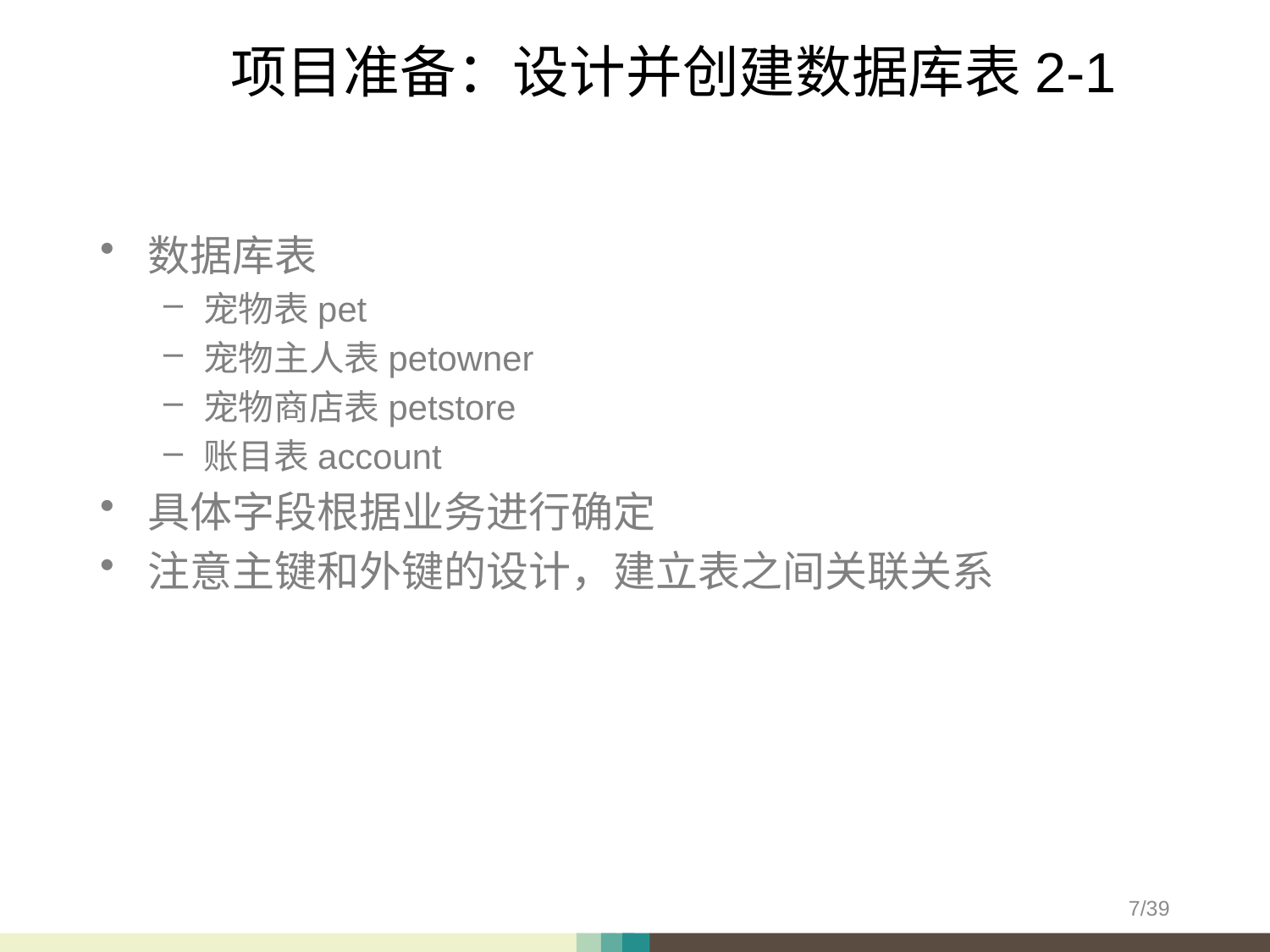

# 项目准备：设计并创建数据库表2-1
数据库表
宠物表pet
宠物主人表petowner
宠物商店表petstore
账目表account
具体字段根据业务进行确定
注意主键和外键的设计，建立表之间关联关系
7/39